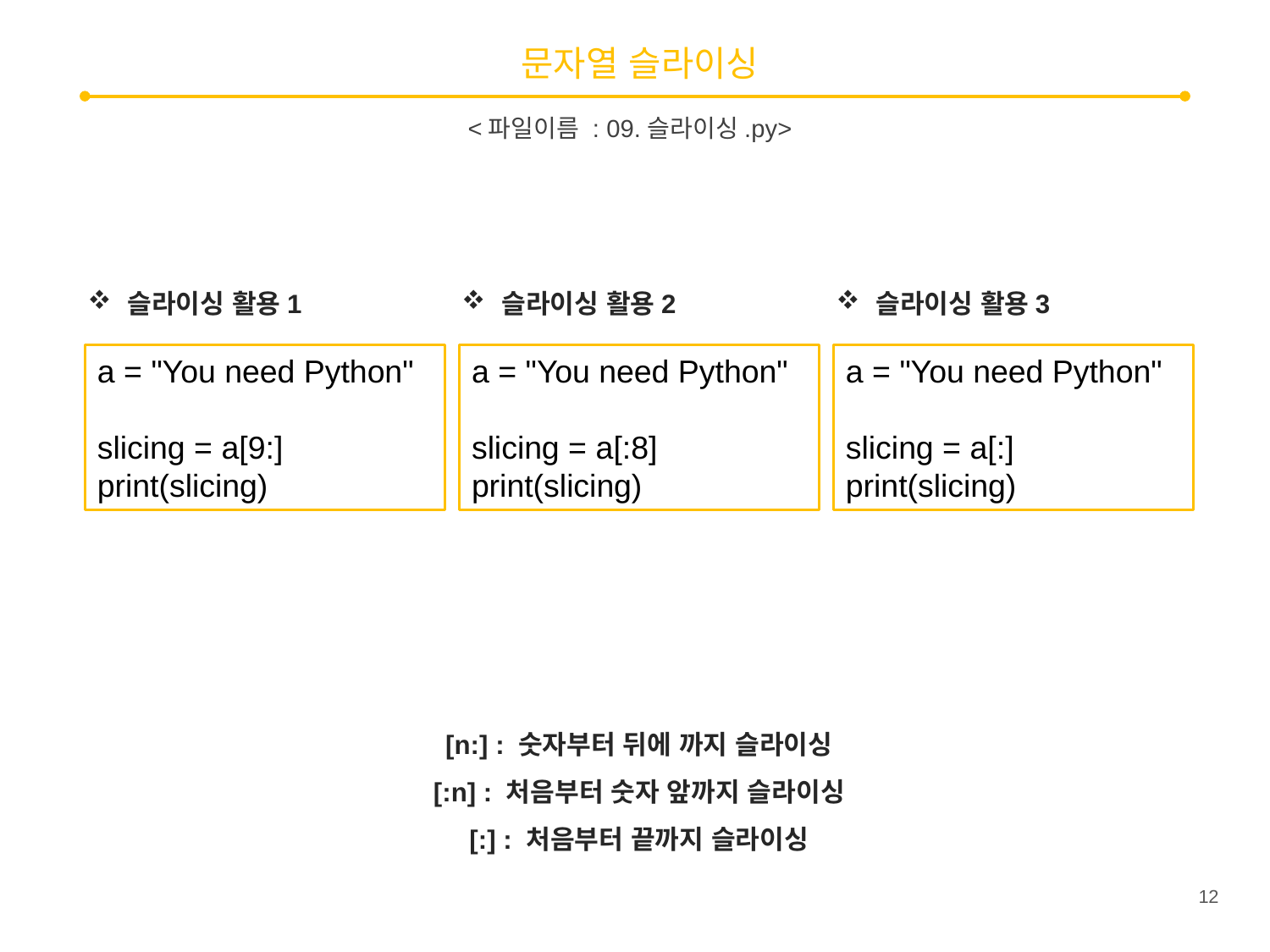

# 문자열 슬라이싱
<파일이름 : 09.슬라이싱.py>
슬라이싱 활용1
슬라이싱 활용2
슬라이싱 활용3
a = "You need Python"

slicing = a[9:]
print(slicing)
a = "You need Python"

slicing = a[:8]
print(slicing)
a = "You need Python"

slicing = a[:]
print(slicing)
[n:] : 숫자부터 뒤에 까지 슬라이싱
[:n] : 처음부터 숫자 앞까지 슬라이싱
[:] : 처음부터 끝까지 슬라이싱